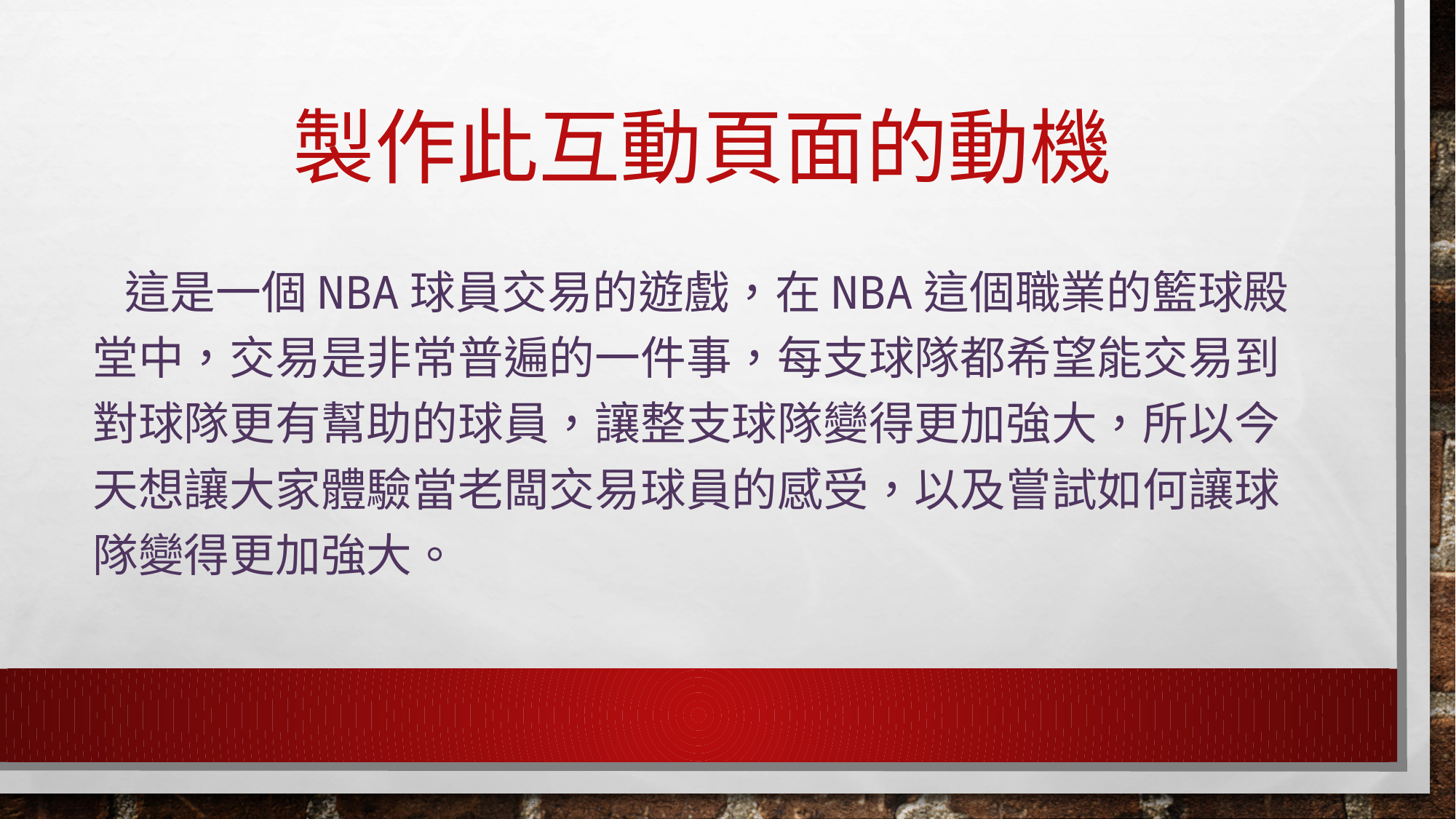

# 製作此互動頁面的動機
    這是一個NBA球員交易的遊戲，在NBA這個職業的籃球殿堂中，交易是非常普遍的一件事，每支球隊都希望能交易到對球隊更有幫助的球員，讓整支球隊變得更加強大，所以今天想讓大家體驗當老闆交易球員的感受，以及嘗試如何讓球隊變得更加強大。